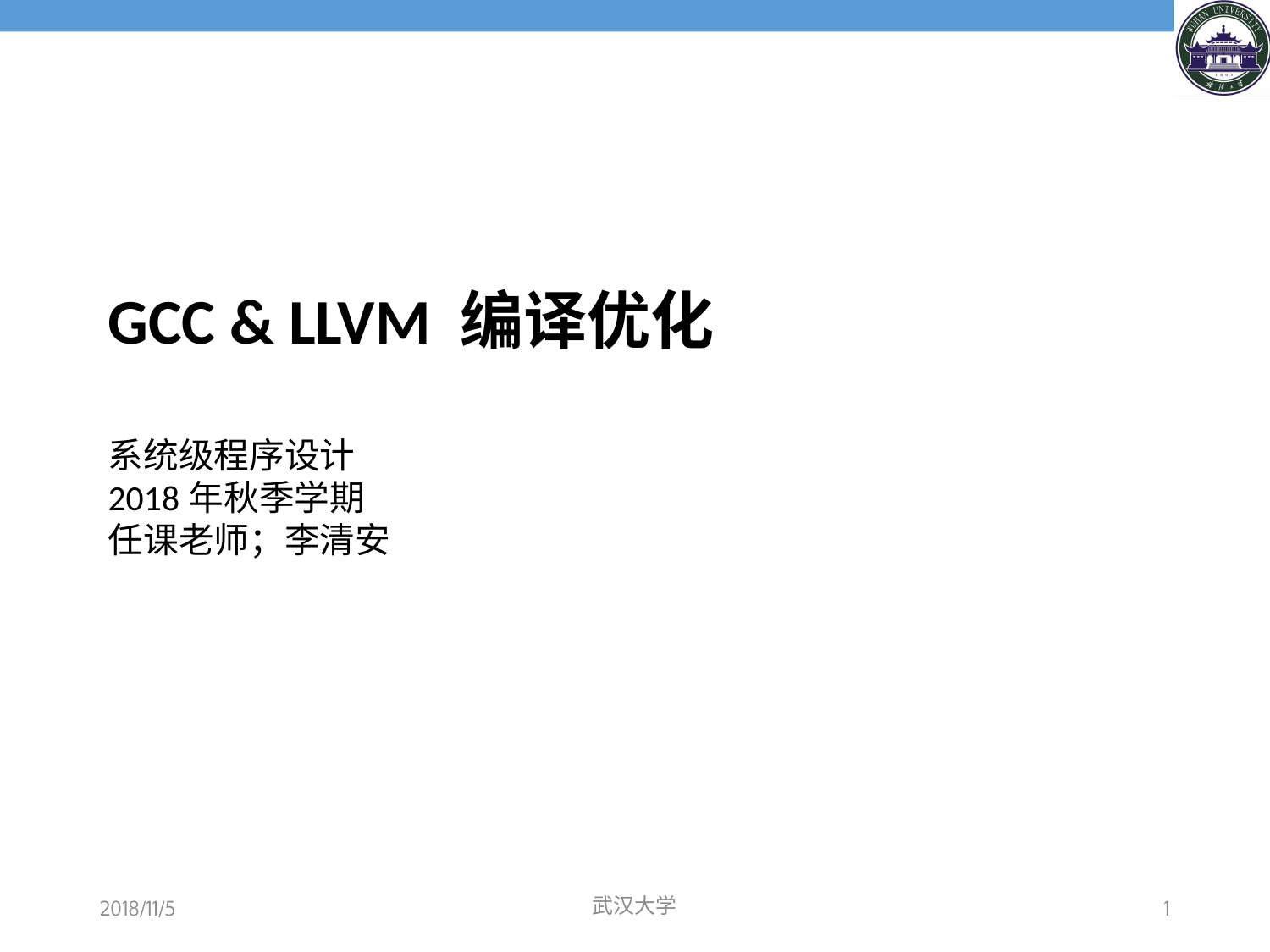

GCC & LLVM 编译优化
系统级程序设计
2018年秋季学期
任课老师；李清安
2018/11/5
武汉大学
1